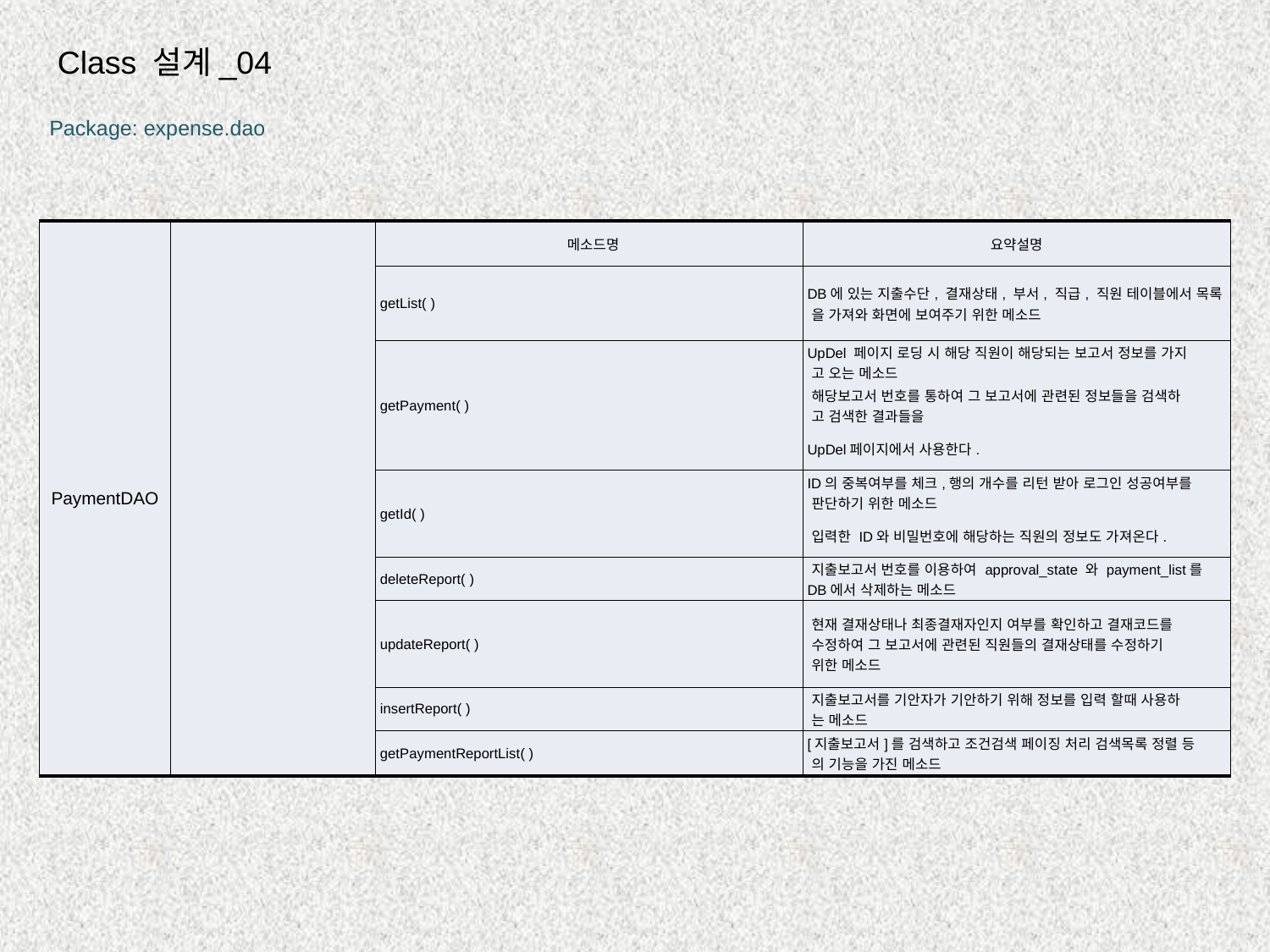

Class 설계_04
Package: expense.dao
| PaymentDAO |  | 메소드명 | 요약설명 |
| --- | --- | --- | --- |
|  |  | getList( ) | DB에 있는 지출수단, 결재상태, 부서, 직급, 직원 테이블에서 목록 을 가져와 화면에 보여주기 위한 메소드 |
|  |  | getPayment( ) | UpDel 페이지 로딩 시 해당 직원이 해당되는 보고서 정보를 가지 고 오는 메소드 |
|  |  |  | 해당보고서 번호를 통하여 그 보고서에 관련된 정보들을 검색하 고 검색한 결과들을 |
|  |  |  | UpDel페이지에서 사용한다. |
|  |  | getId( ) | ID의 중복여부를 체크,행의 개수를 리턴 받아 로그인 성공여부를 판단하기 위한 메소드 |
|  |  |  | 입력한 ID와 비밀번호에 해당하는 직원의 정보도 가져온다. |
|  |  | deleteReport( ) | 지출보고서 번호를 이용하여 approval\_state 와 payment\_list를 DB에서 삭제하는 메소드 |
|  |  | updateReport( ) | 현재 결재상태나 최종결재자인지 여부를 확인하고 결재코드를 수정하여 그 보고서에 관련된 직원들의 결재상태를 수정하기 위한 메소드 |
|  |  | insertReport( ) | 지출보고서를 기안자가 기안하기 위해 정보를 입력 할때 사용하 는 메소드 |
|  |  | getPaymentReportList( ) | [지출보고서]를 검색하고 조건검색 페이징 처리 검색목록 정렬 등 의 기능을 가진 메소드 |